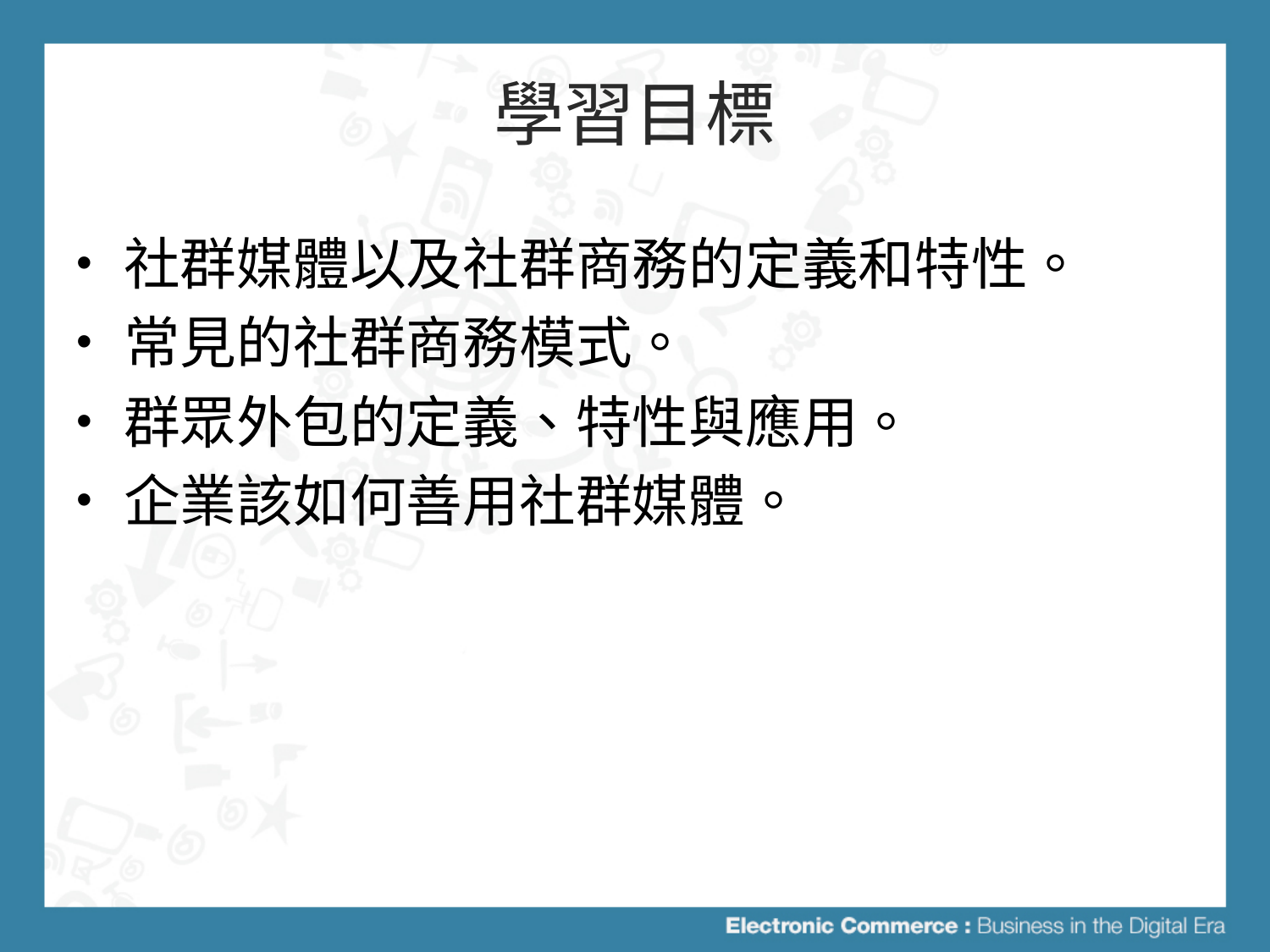

# 學習目標
社群媒體以及社群商務的定義和特性。
常見的社群商務模式。
群眾外包的定義、特性與應用。
企業該如何善用社群媒體。